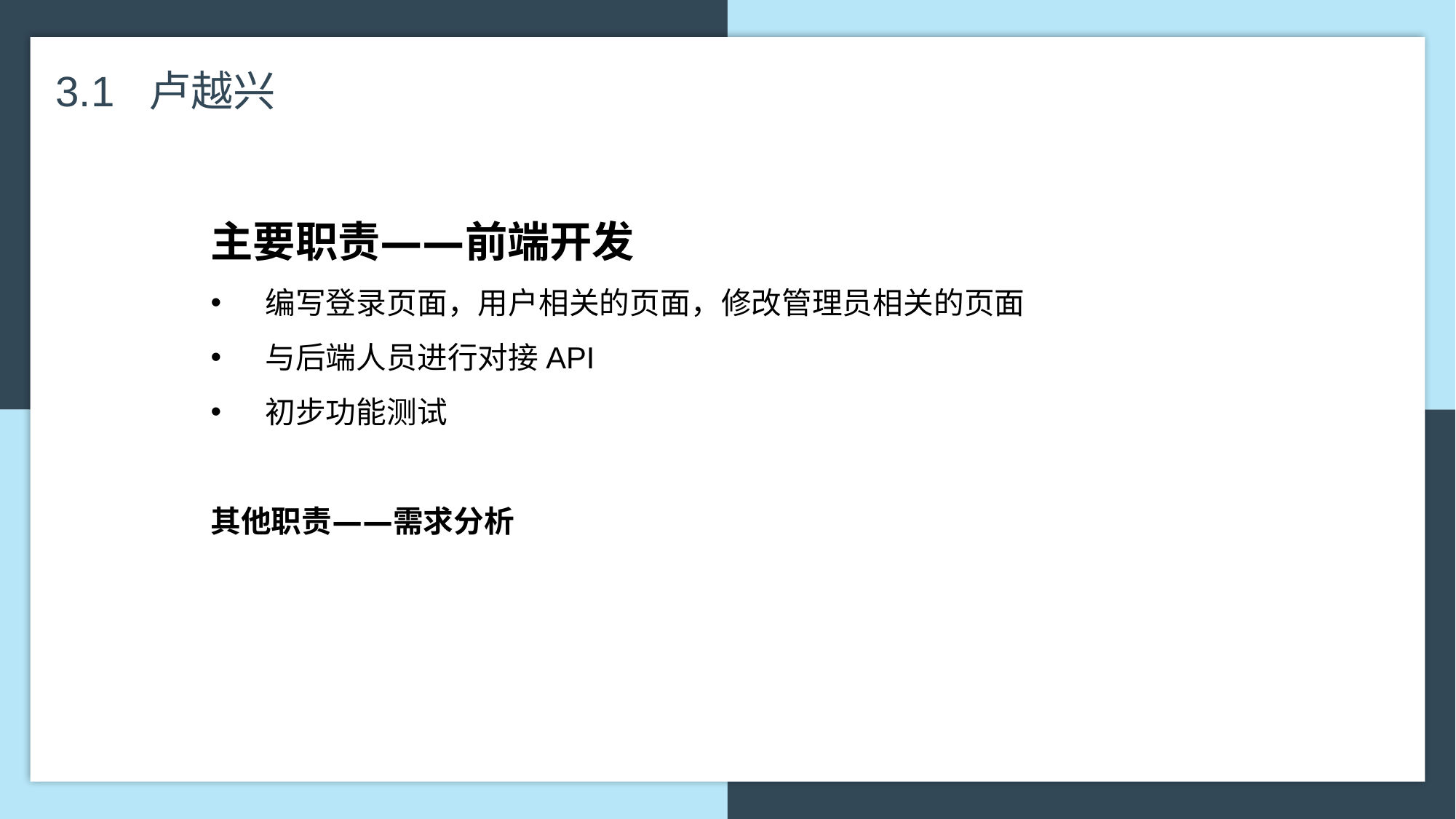

3.1  卢越兴

主要职责——前端开发
编写登录页面，用户相关的页面，修改管理员相关的页面
与后端人员进行对接API
初步功能测试

其他职责——需求分析